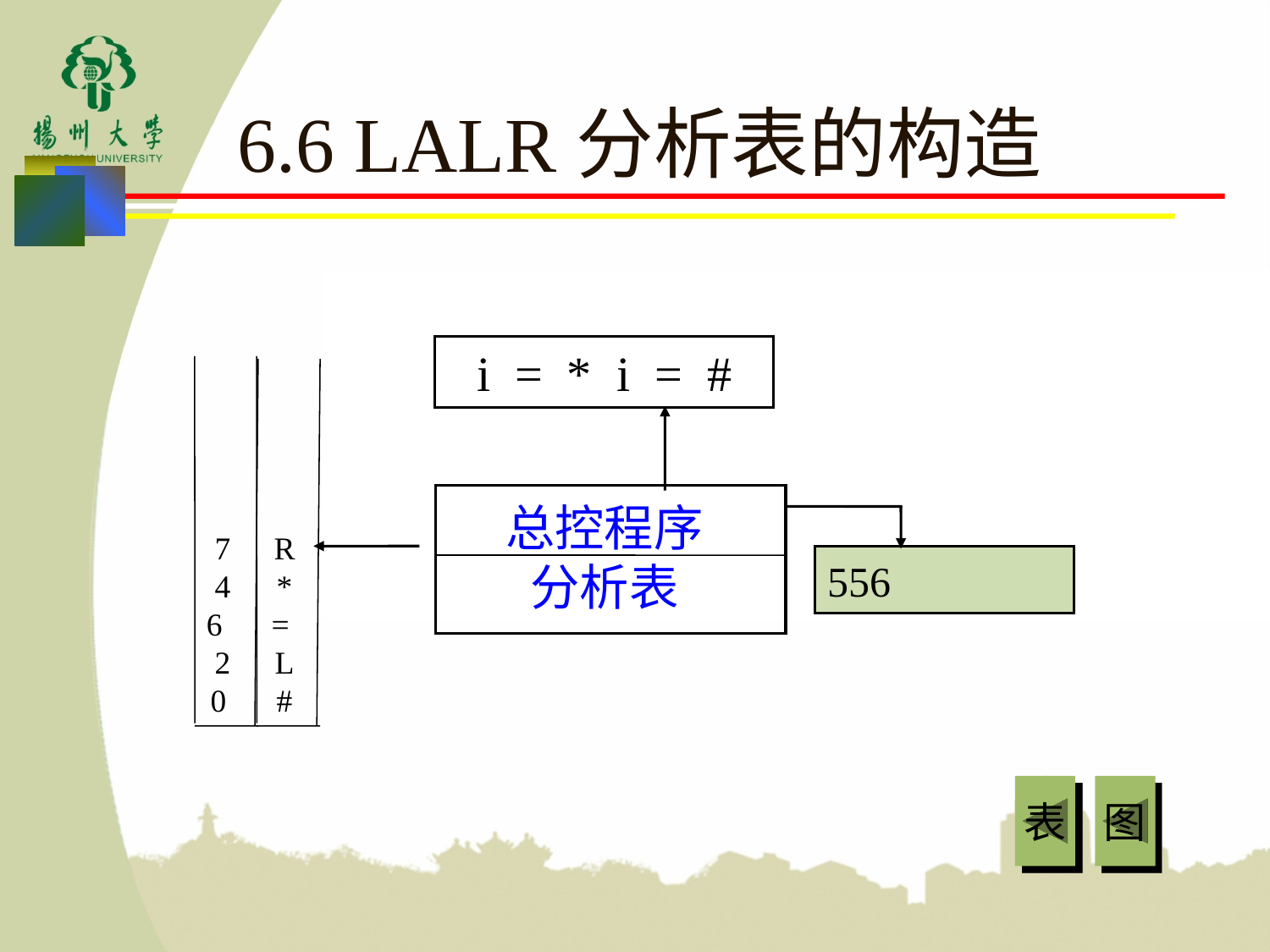

# 6.6 LALR分析表的构造
i  =  *  i  =  #

7
4
6
2
0

R
*
=
L
#

总控程序
分析表

556

表
图

132